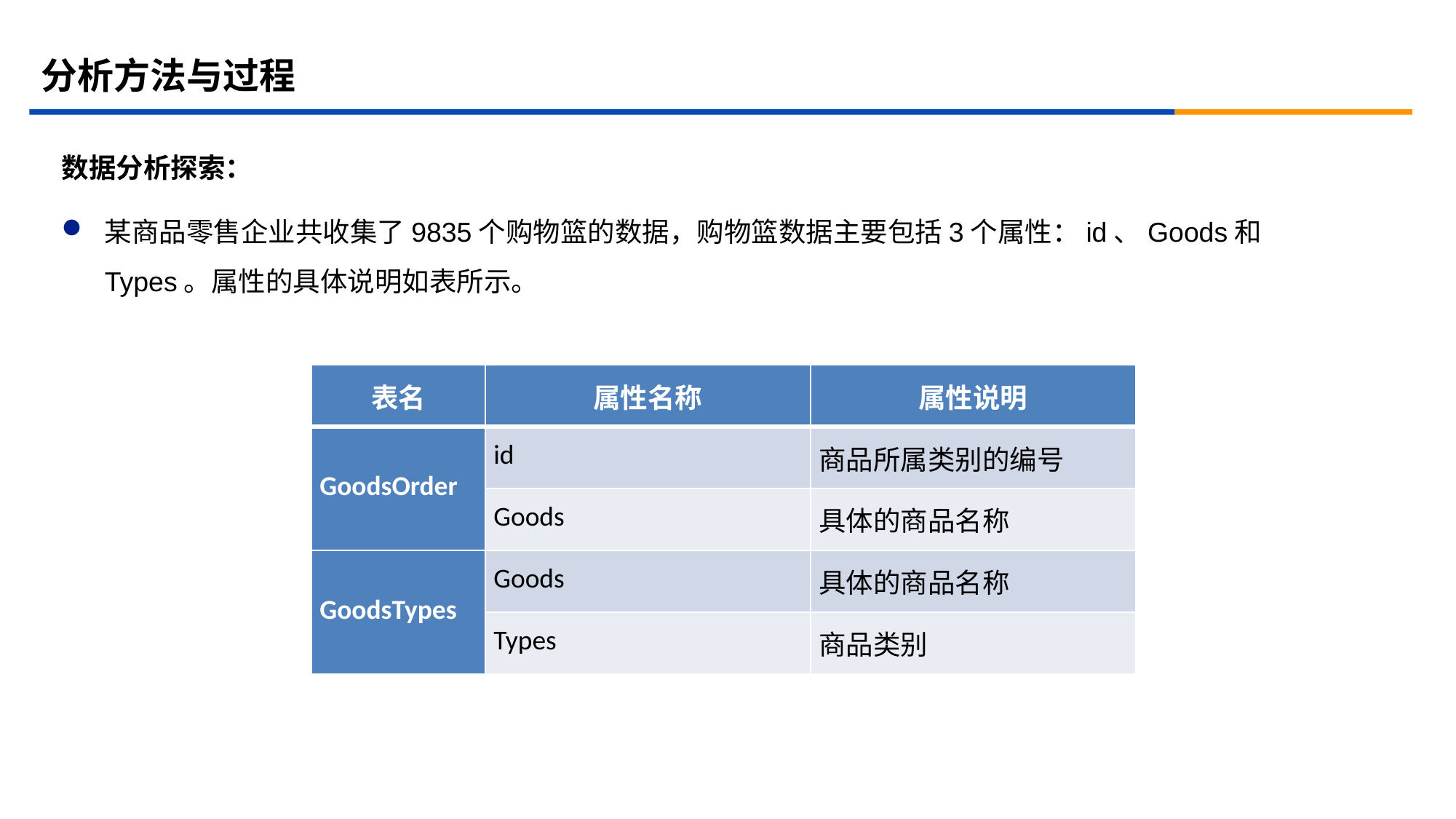

# 分析方法与过程
数据分析探索：
某商品零售企业共收集了9835个购物篮的数据，购物篮数据主要包括3个属性：id、Goods和Types。属性的具体说明如表所示。

| 表名 | 属性名称 | 属性说明 |
| --- | --- | --- |
| GoodsOrder | id | 商品所属类别的编号 |
|  | Goods | 具体的商品名称 |
| GoodsTypes | Goods | 具体的商品名称 |
|  | Types | 商品类别 |